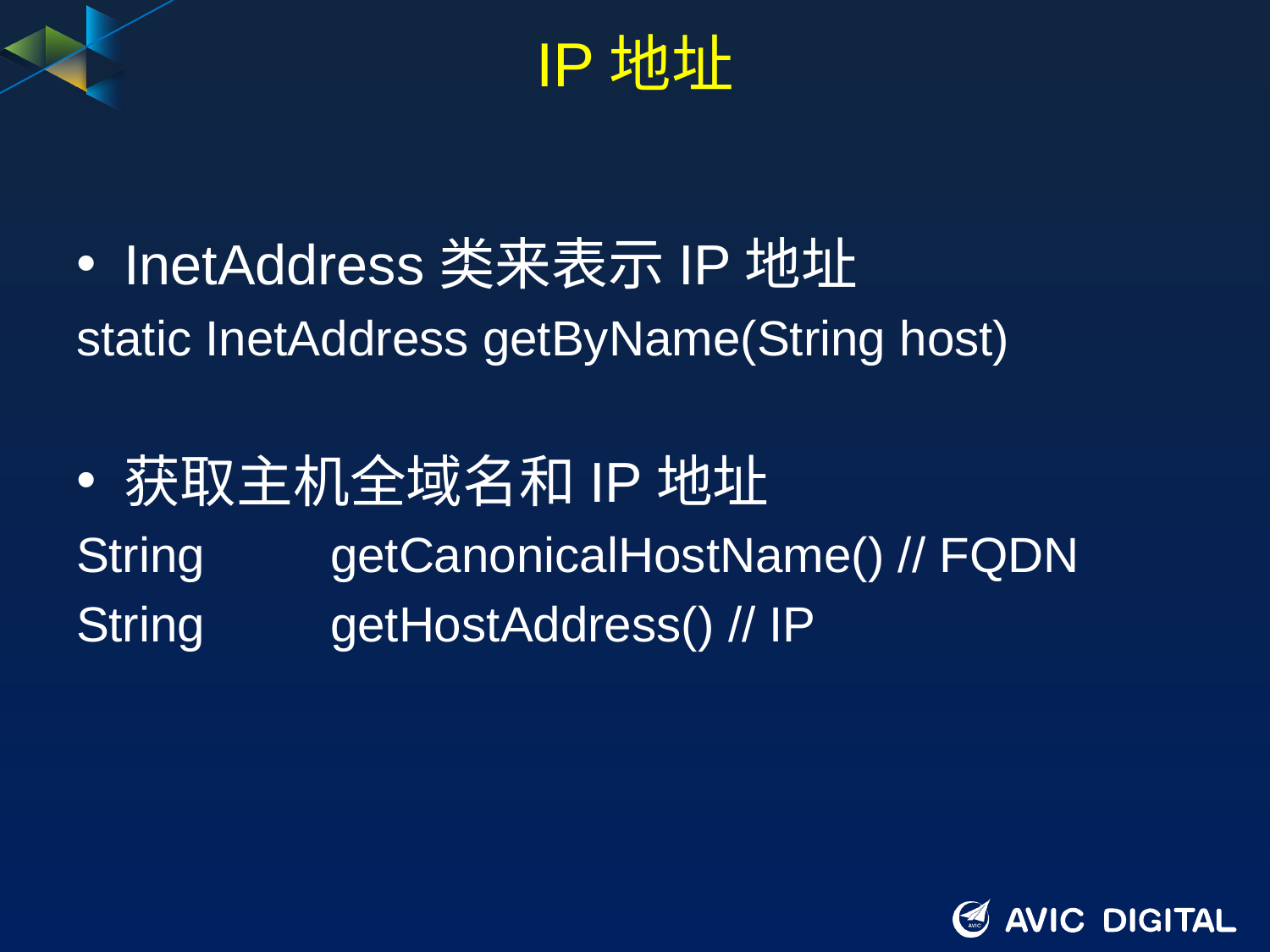

# IP地址
InetAddress类来表示IP地址
static InetAddress getByName(String host)

获取主机全域名和IP地址
String	getCanonicalHostName() // FQDN
String	getHostAddress() // IP